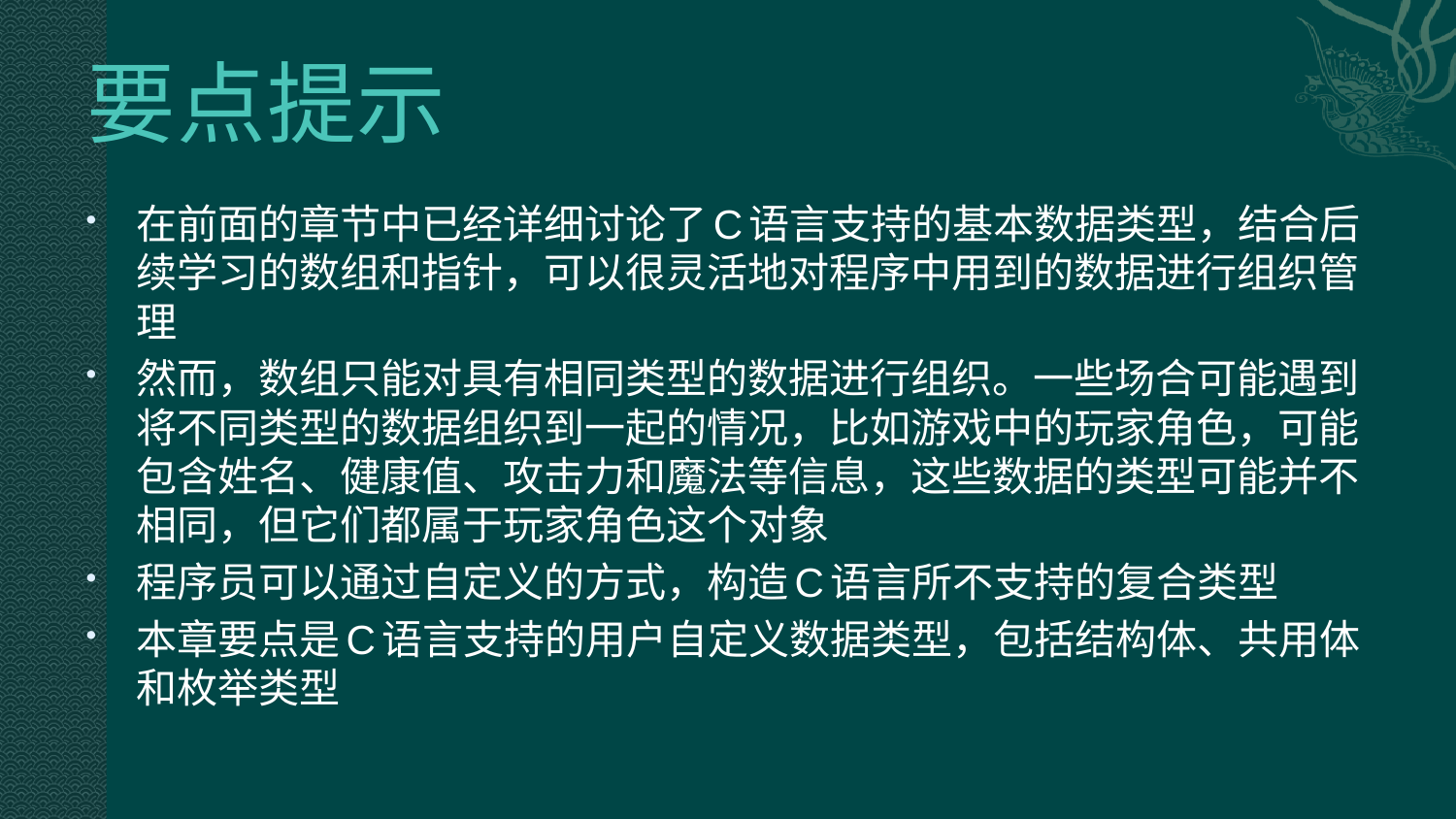

# 要点提示
在前面的章节中已经详细讨论了C语言支持的基本数据类型，结合后续学习的数组和指针，可以很灵活地对程序中用到的数据进行组织管理
然而，数组只能对具有相同类型的数据进行组织。一些场合可能遇到将不同类型的数据组织到一起的情况，比如游戏中的玩家角色，可能包含姓名、健康值、攻击力和魔法等信息，这些数据的类型可能并不相同，但它们都属于玩家角色这个对象
程序员可以通过自定义的方式，构造C语言所不支持的复合类型
本章要点是C语言支持的用户自定义数据类型，包括结构体、共用体和枚举类型